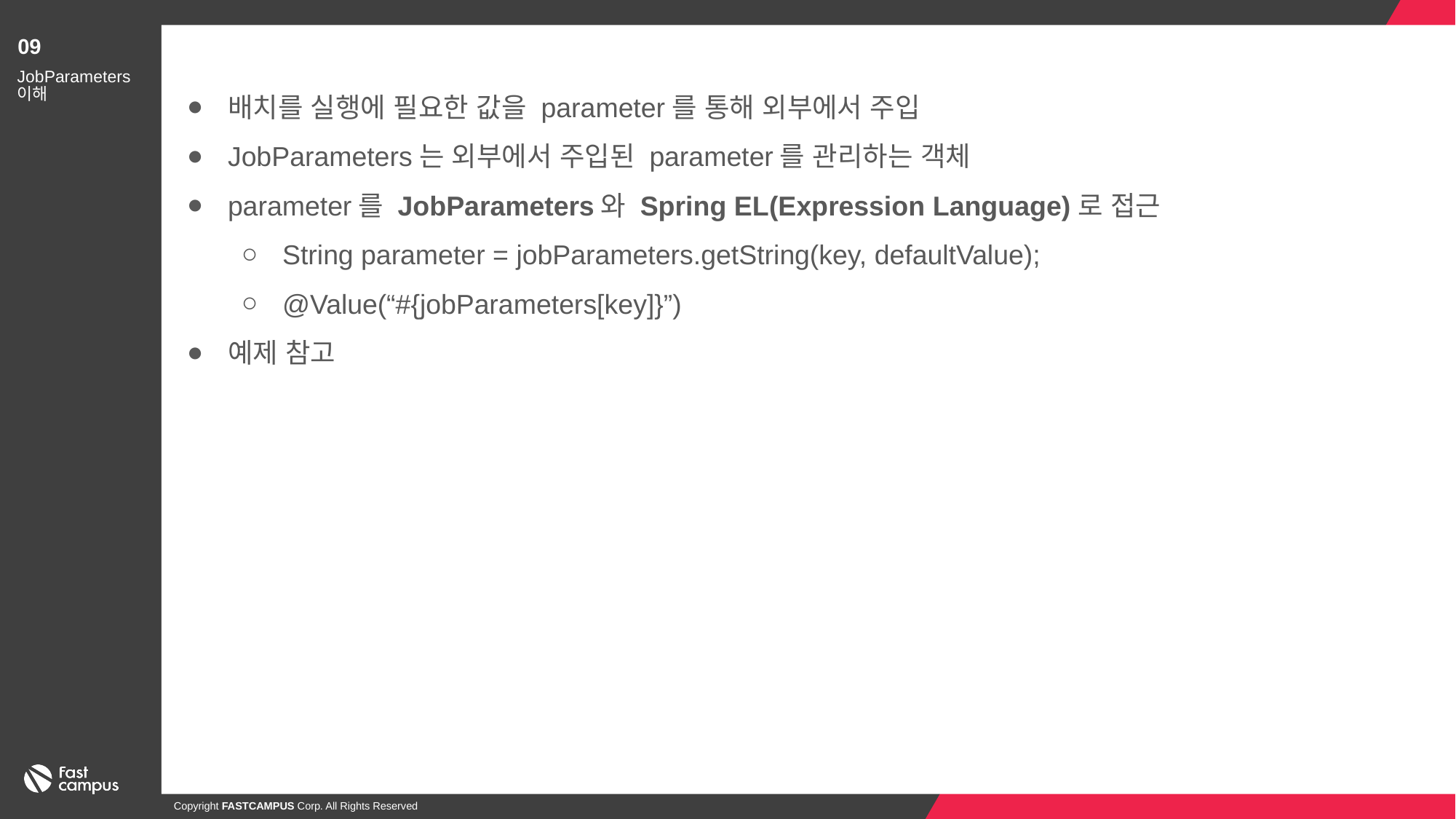

09
배치를 실행에 필요한 값을 parameter를 통해 외부에서 주입
JobParameters는 외부에서 주입된 parameter를 관리하는 객체
parameter를 JobParameters와 Spring EL(Expression Language)로 접근
String parameter = jobParameters.getString(key, defaultValue);
@Value(“#{jobParameters[key]}”)
예제 참고
JobParameters
이해